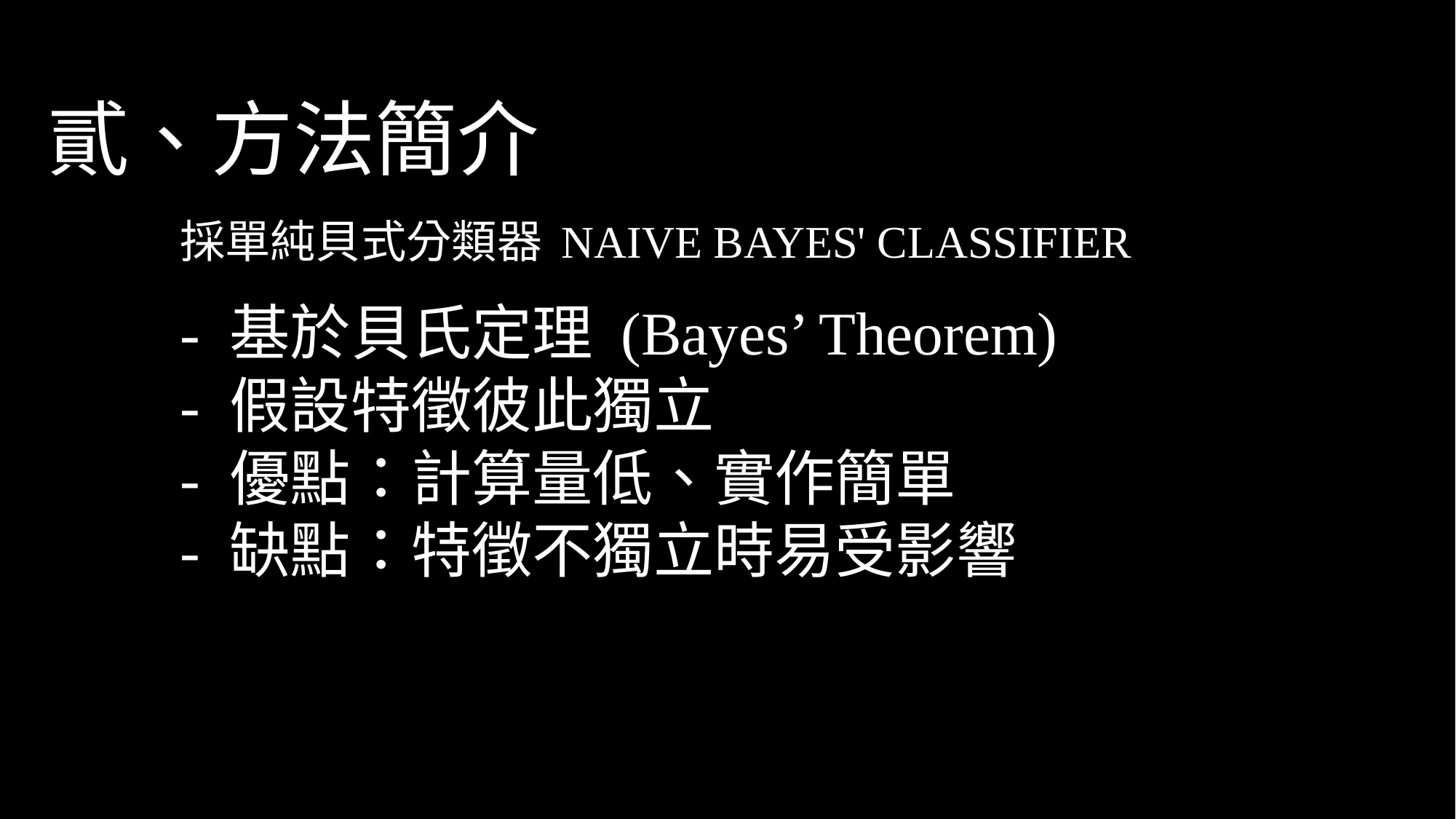

貳、方法簡介
# 採單純貝式分類器 Naive Bayes' Classifier
- 基於貝氏定理 (Bayes’ Theorem)
- 假設特徵彼此獨立
- 優點：計算量低、實作簡單
- 缺點：特徵不獨立時易受影響